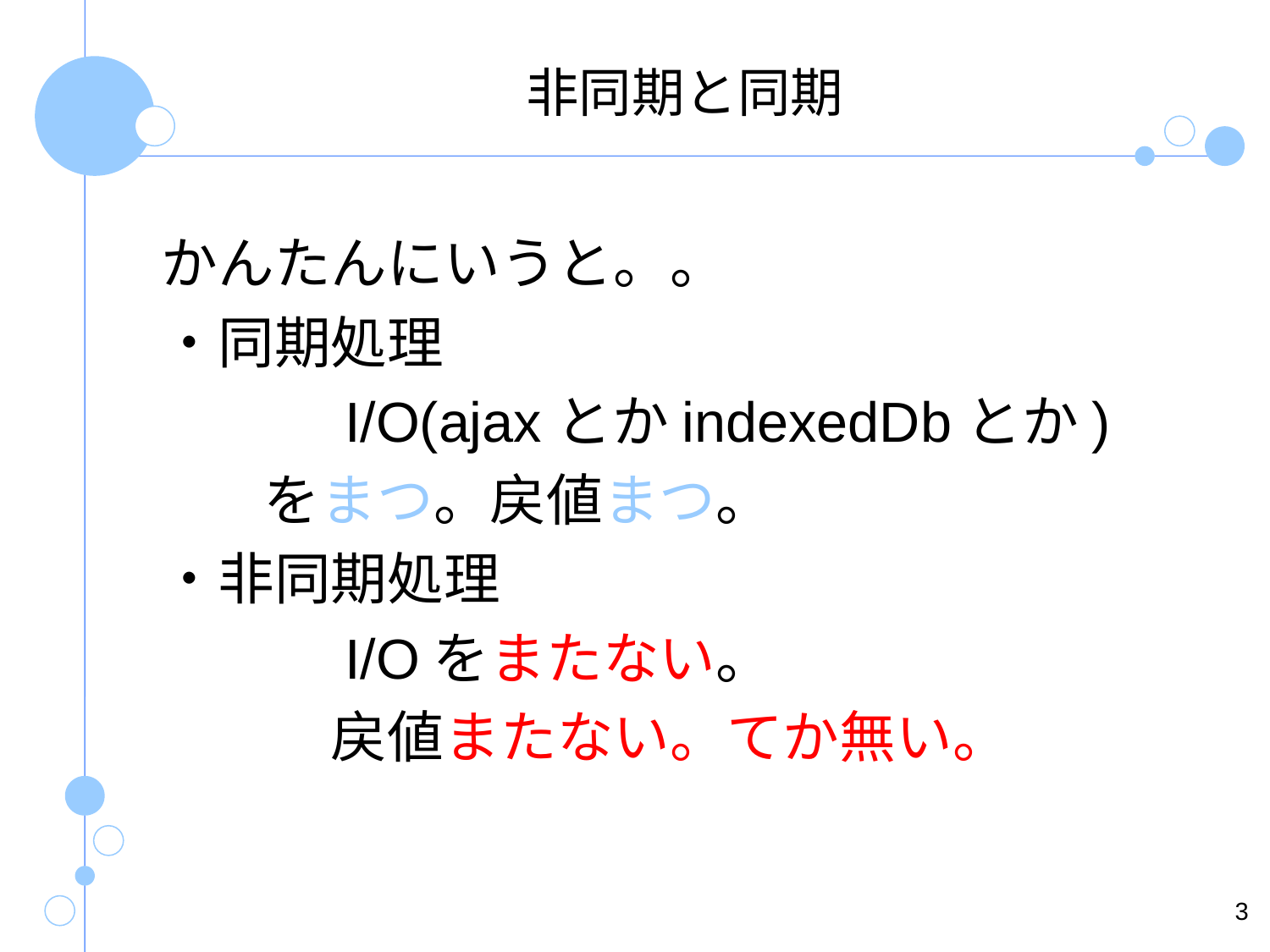

非同期と同期

かんたんにいうと。。
・同期処理
　　　I/O(ajaxとかindexedDbとか)
       をまつ。戻値まつ。
・非同期処理
　　　I/Oをまたない。
　　　戻値またない。てか無い。

3